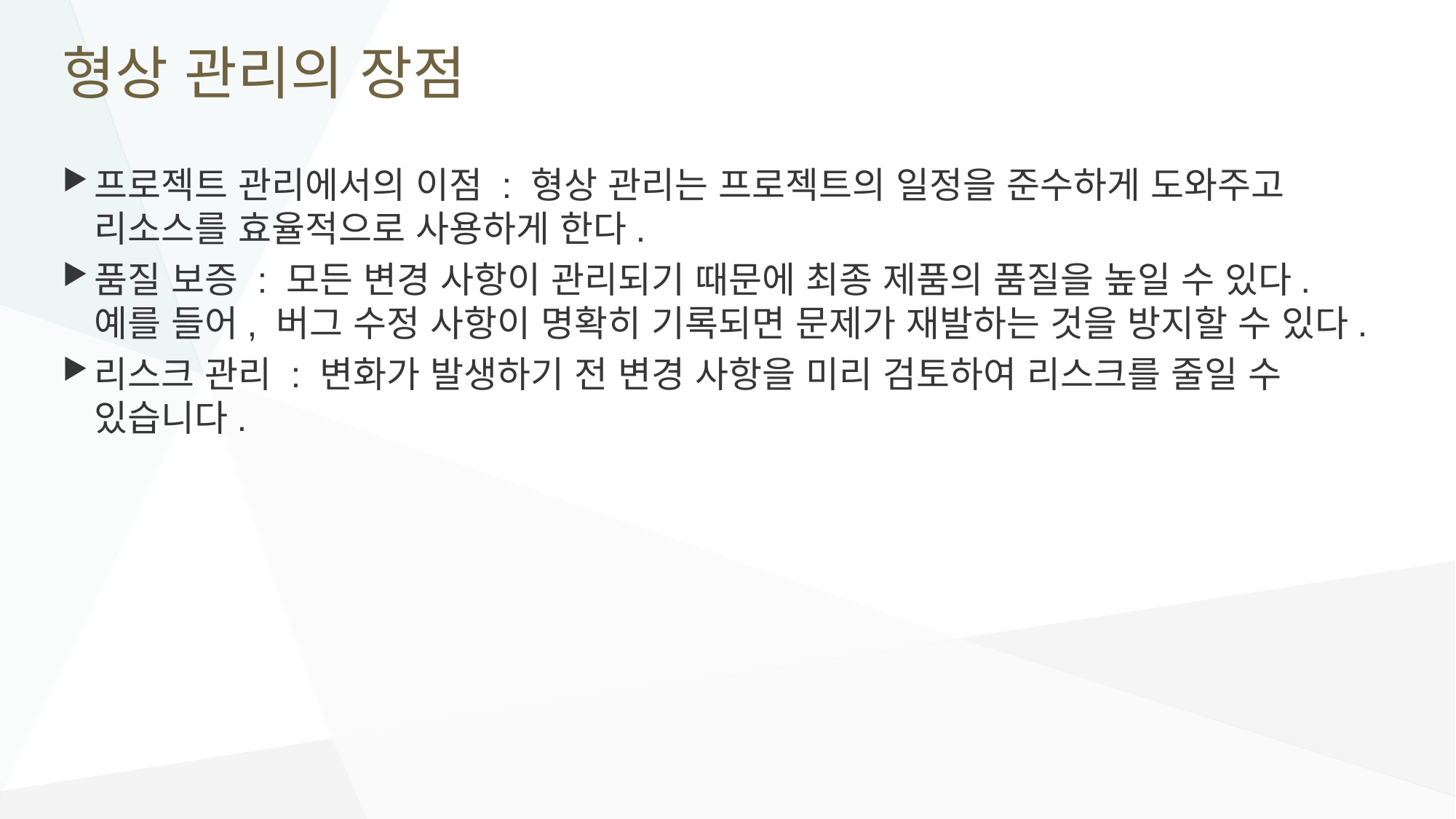

# 형상 관리의 장점
프로젝트 관리에서의 이점 : 형상 관리는 프로젝트의 일정을 준수하게 도와주고 리소스를 효율적으로 사용하게 한다.
품질 보증 : 모든 변경 사항이 관리되기 때문에 최종 제품의 품질을 높일 수 있다. 예를 들어, 버그 수정 사항이 명확히 기록되면 문제가 재발하는 것을 방지할 수 있다.
리스크 관리 : 변화가 발생하기 전 변경 사항을 미리 검토하여 리스크를 줄일 수 있습니다.